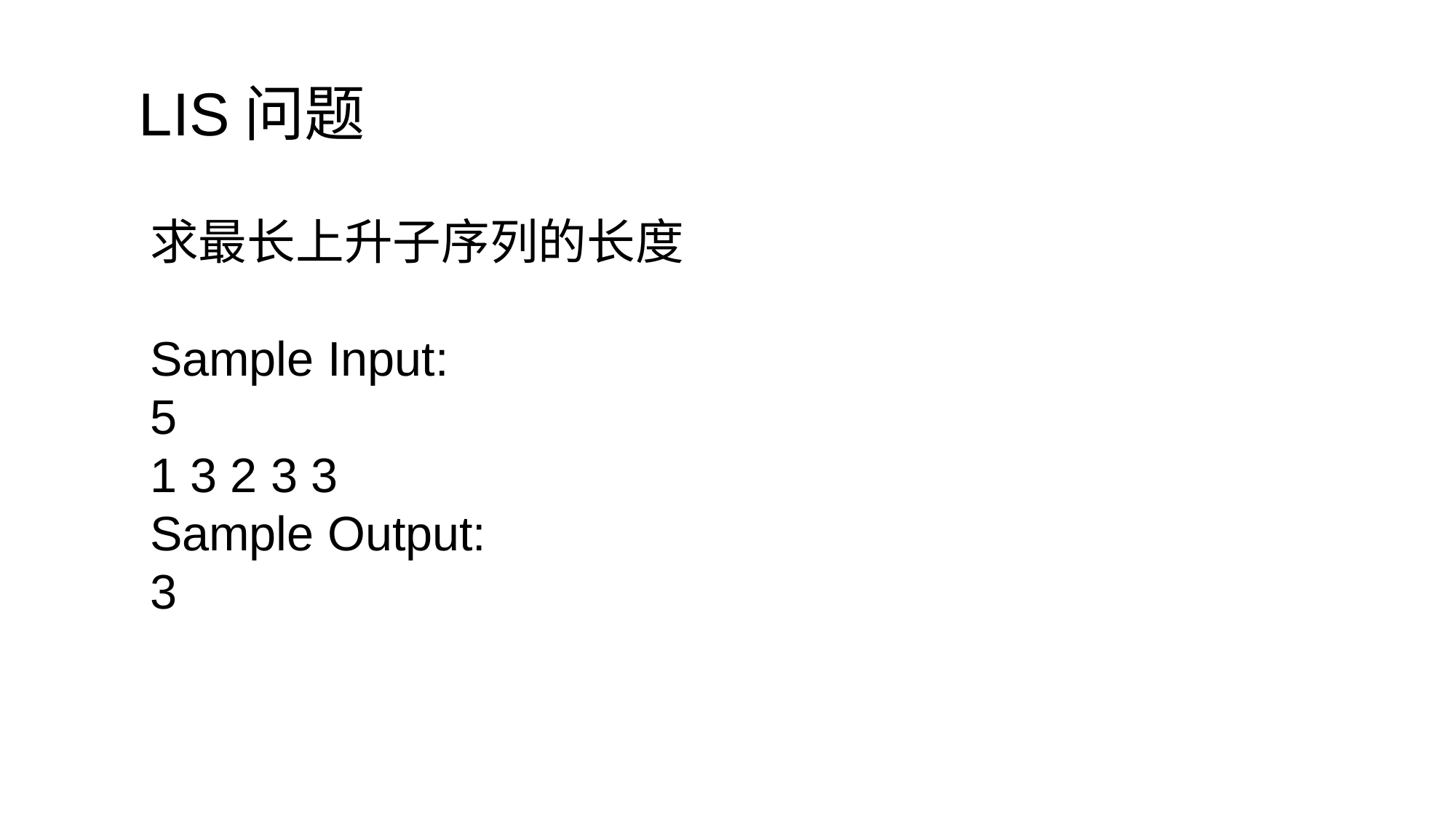

LIS问题
求最长上升子序列的长度

Sample Input:
5
1 3 2 3 3
Sample Output:
3